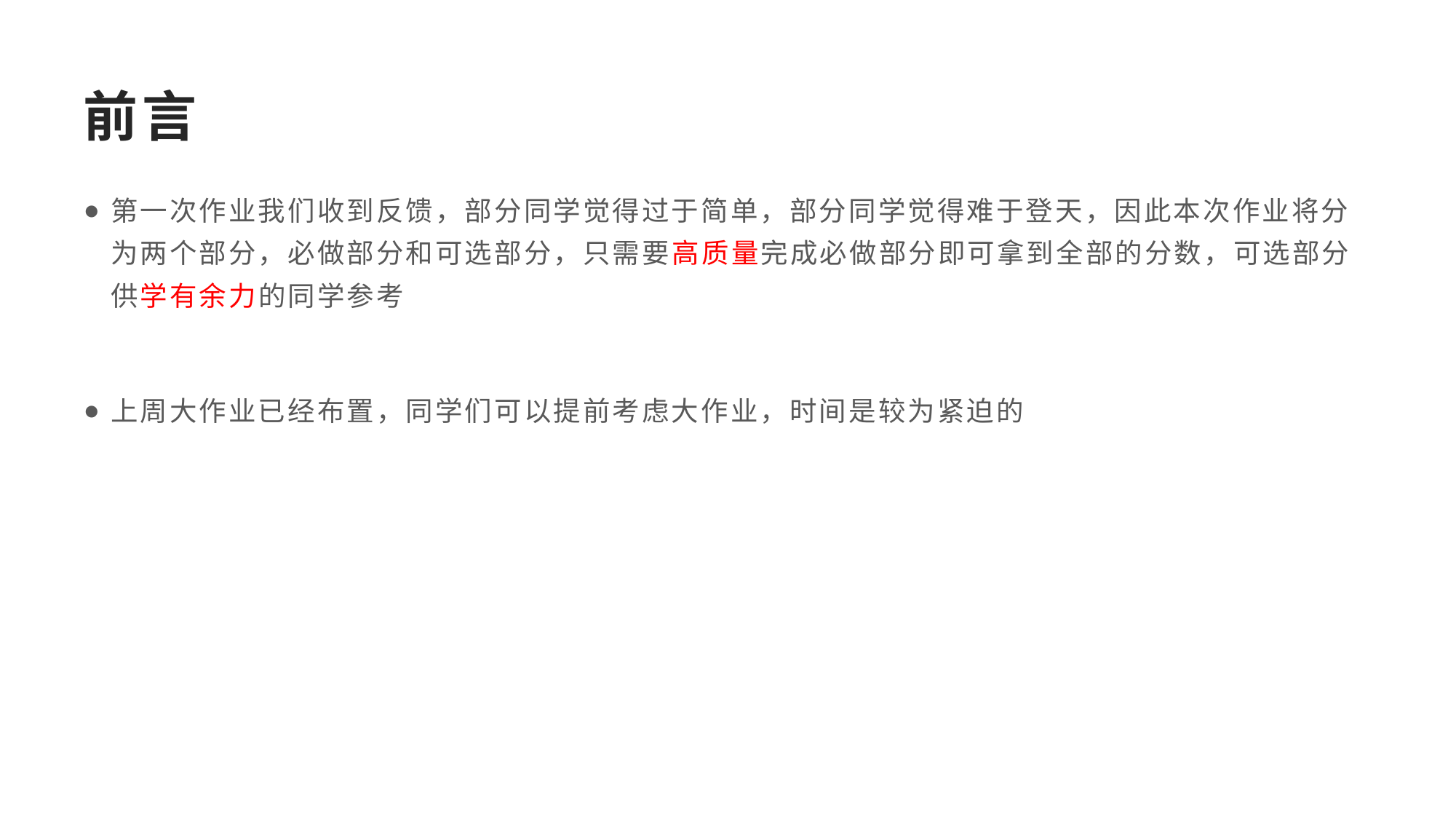

# 前言
第一次作业我们收到反馈，部分同学觉得过于简单，部分同学觉得难于登天，因此本次作业将分为两个部分，必做部分和可选部分，只需要高质量完成必做部分即可拿到全部的分数，可选部分供学有余力的同学参考

上周大作业已经布置，同学们可以提前考虑大作业，时间是较为紧迫的